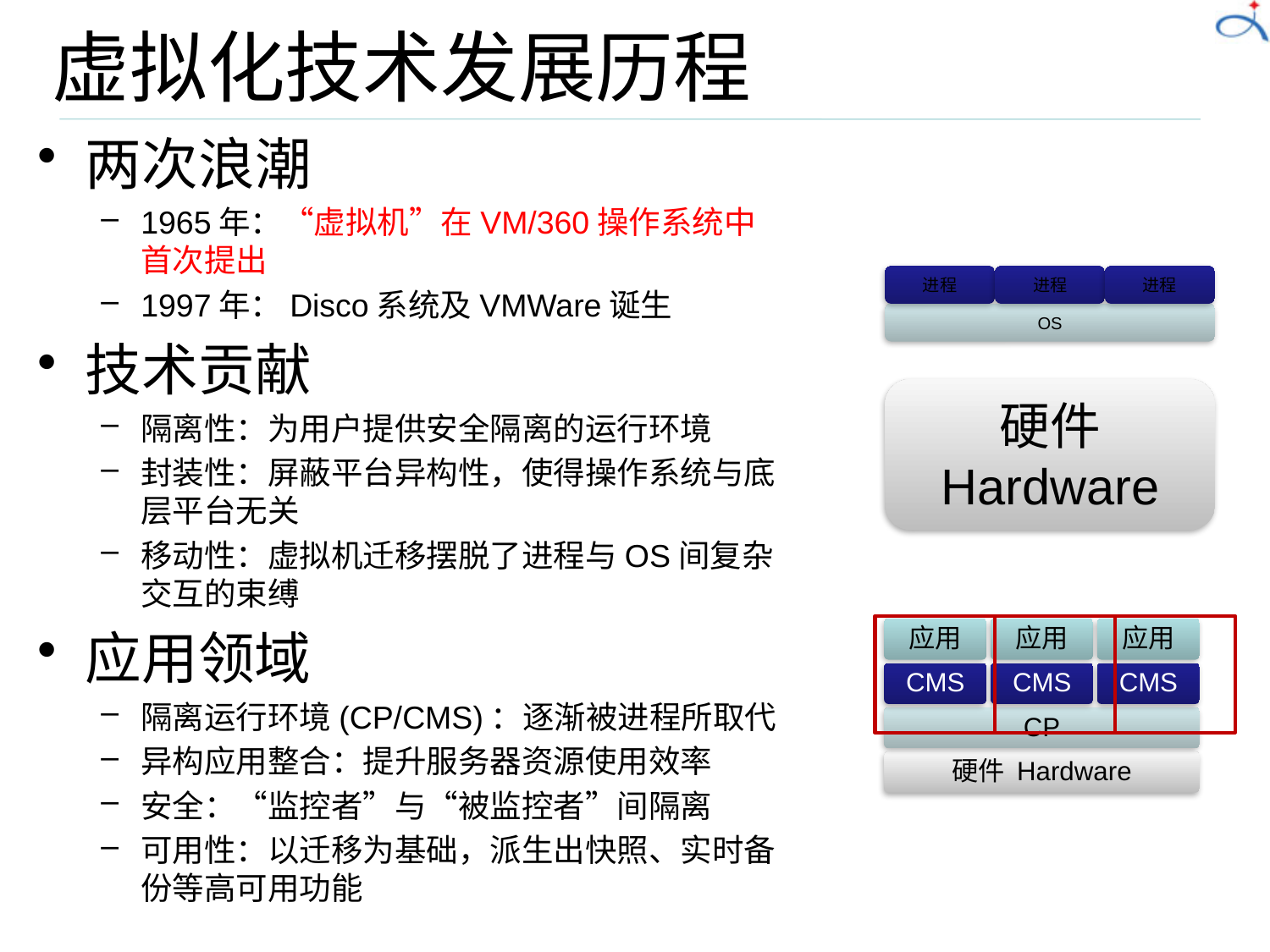

# 虚拟化技术发展历程
两次浪潮
1965年：“虚拟机”在VM/360操作系统中首次提出
1997年：Disco系统及VMWare诞生
技术贡献
隔离性：为用户提供安全隔离的运行环境
封装性：屏蔽平台异构性，使得操作系统与底层平台无关
移动性：虚拟机迁移摆脱了进程与OS间复杂交互的束缚
应用领域
隔离运行环境(CP/CMS)：逐渐被进程所取代
异构应用整合：提升服务器资源使用效率
安全：“监控者”与“被监控者”间隔离
可用性：以迁移为基础，派生出快照、实时备份等高可用功能
硬件 Hardware
OS
进程
进程
进程

硬件 Hardware
CP
CMS
应用
CMS
应用
CMS
应用